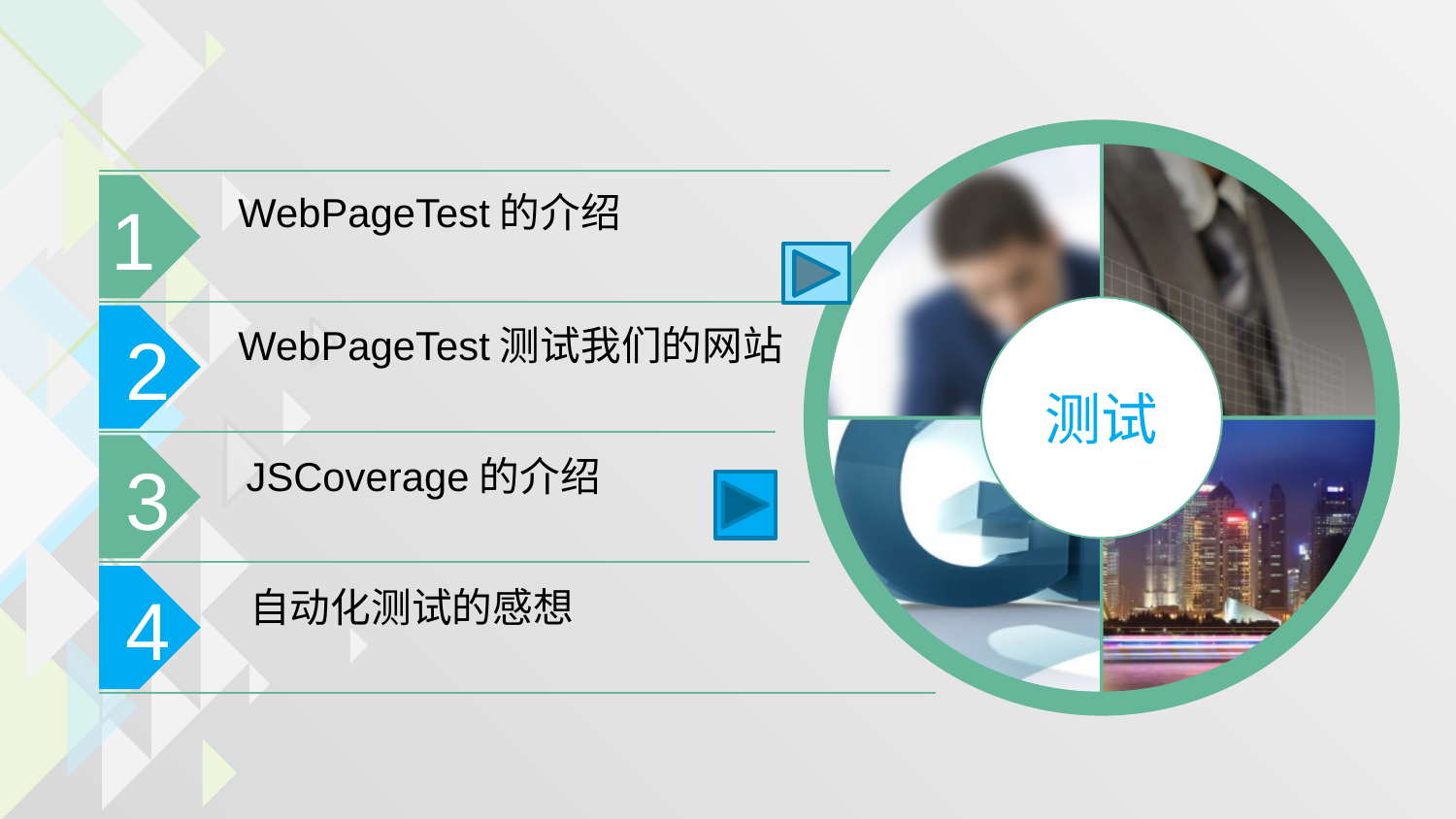

测试
1

 WebPageTest的介绍

2

 WebPageTest测试我们的网站

3

  JSCoverage的介绍

4

  自动化测试的感想